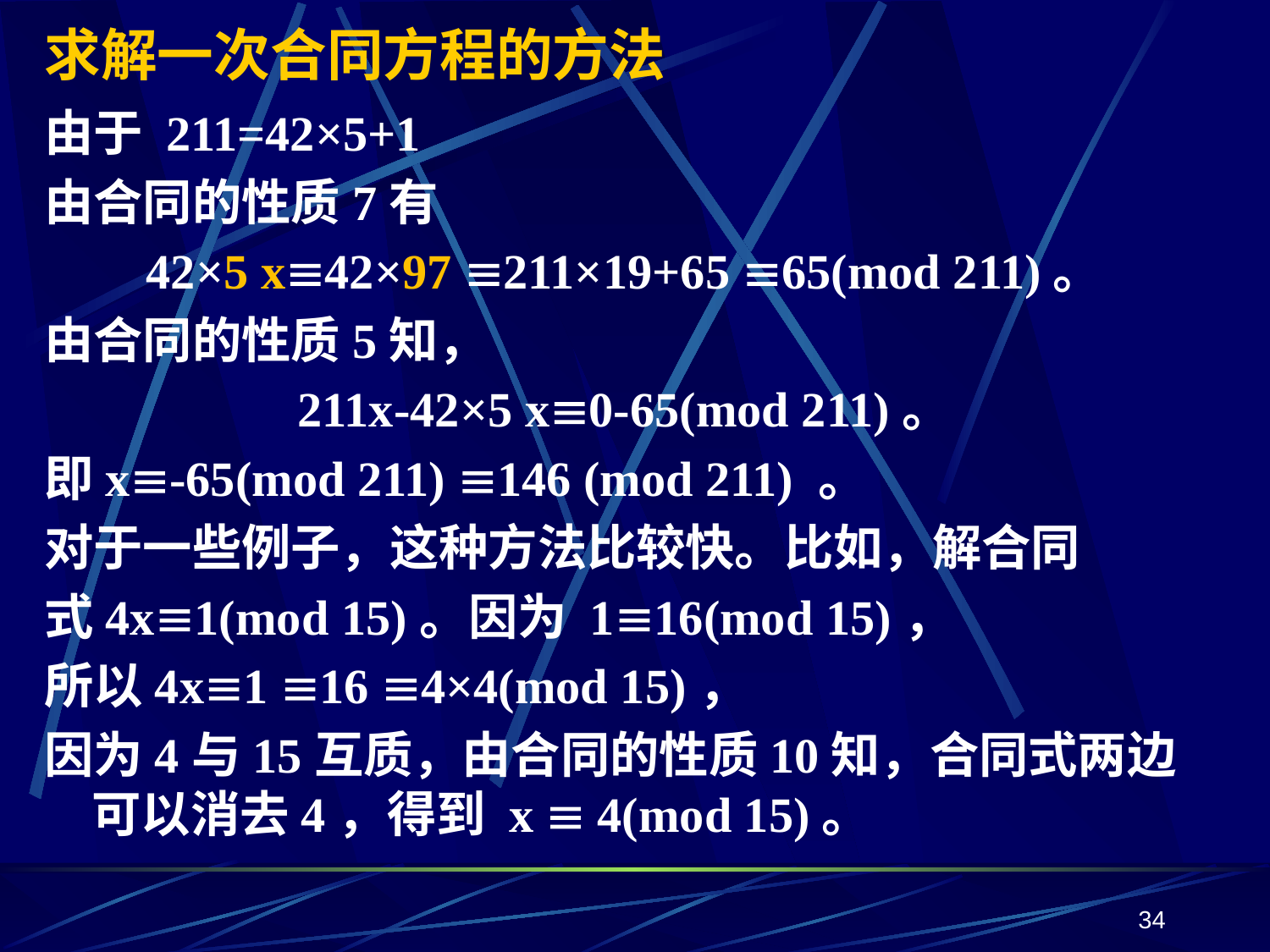

# 求解一次合同方程的方法
由于 211=42×5+1
由合同的性质7有
42×5 x≡42×97 ≡211×19+65 ≡65(mod 211)。
由合同的性质5知，
211x-42×5 x≡0-65(mod 211)。
即x≡-65(mod 211) ≡146 (mod 211) 。
对于一些例子，这种方法比较快。比如，解合同
式4x≡1(mod 15)。因为 1≡16(mod 15)，
所以4x≡1 ≡16 ≡4×4(mod 15)，
因为4与15互质，由合同的性质10知，合同式两边可以消去4，得到 x ≡ 4(mod 15)。
34